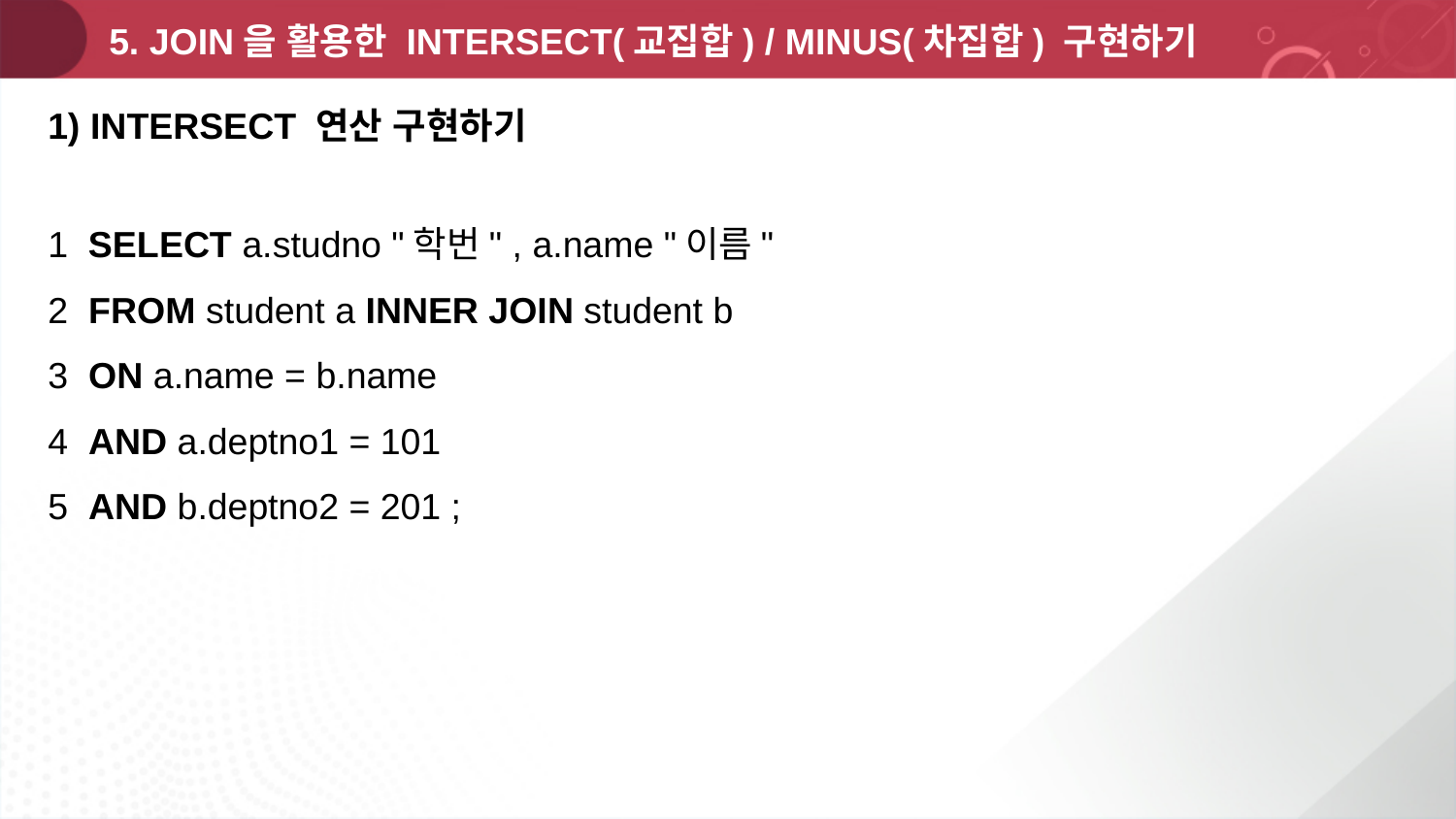

5. JOIN을 활용한 INTERSECT(교집합) / MINUS(차집합) 구현하기
1) INTERSECT 연산 구현하기
1  SELECT a.studno "학번" , a.name "이름"
2  FROM student a INNER JOIN student b
3  ON a.name = b.name
4  AND a.deptno1 = 101
5  AND b.deptno2 = 201 ;